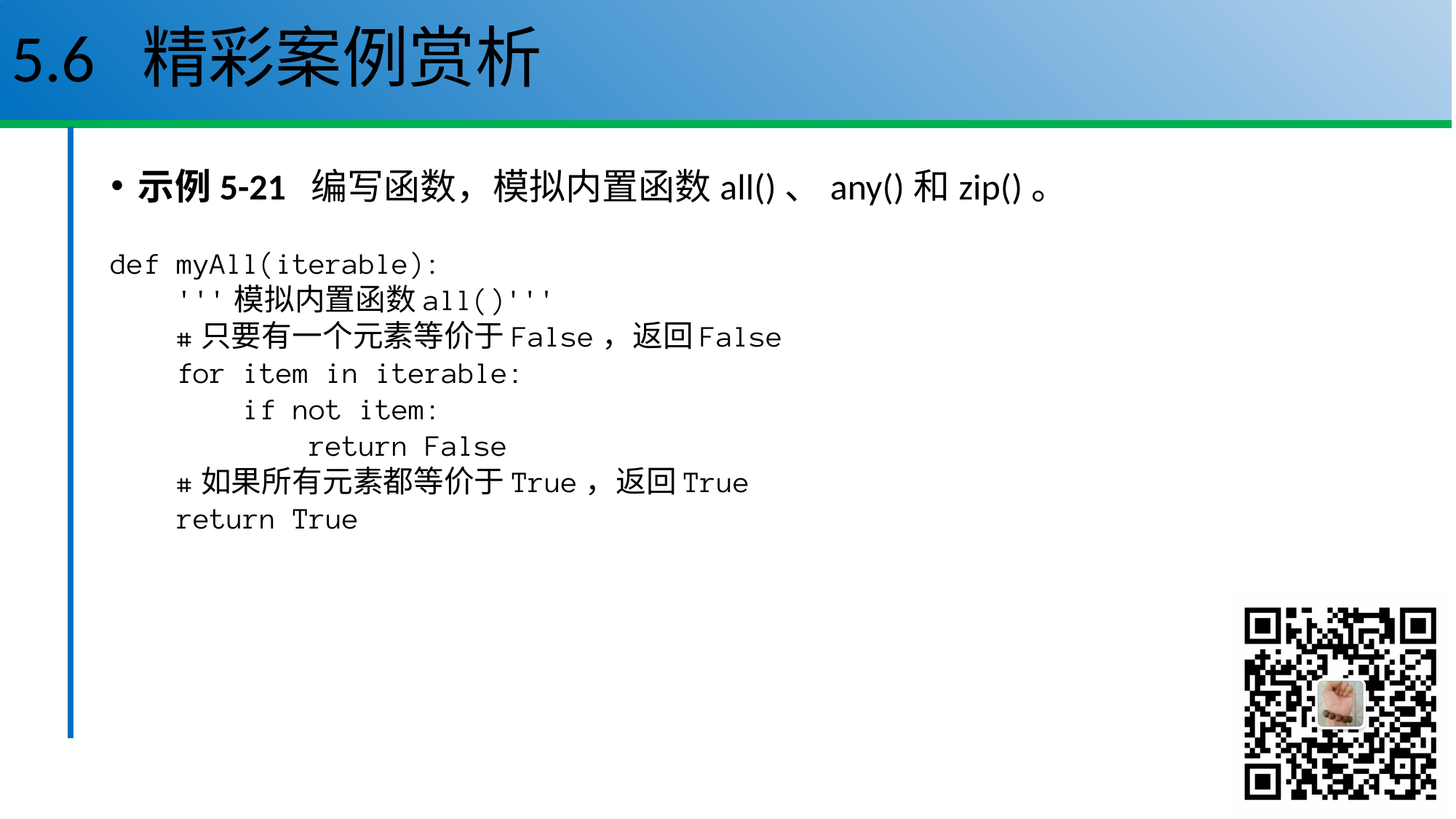

# 5.6  精彩案例赏析
示例5-21  编写函数，模拟内置函数all()、any()和zip()。

def myAll(iterable):
    '''模拟内置函数all()'''
    #只要有一个元素等价于False，返回False
    for item in iterable:
        if not item:
            return False
    #如果所有元素都等价于True，返回True
    return True
117